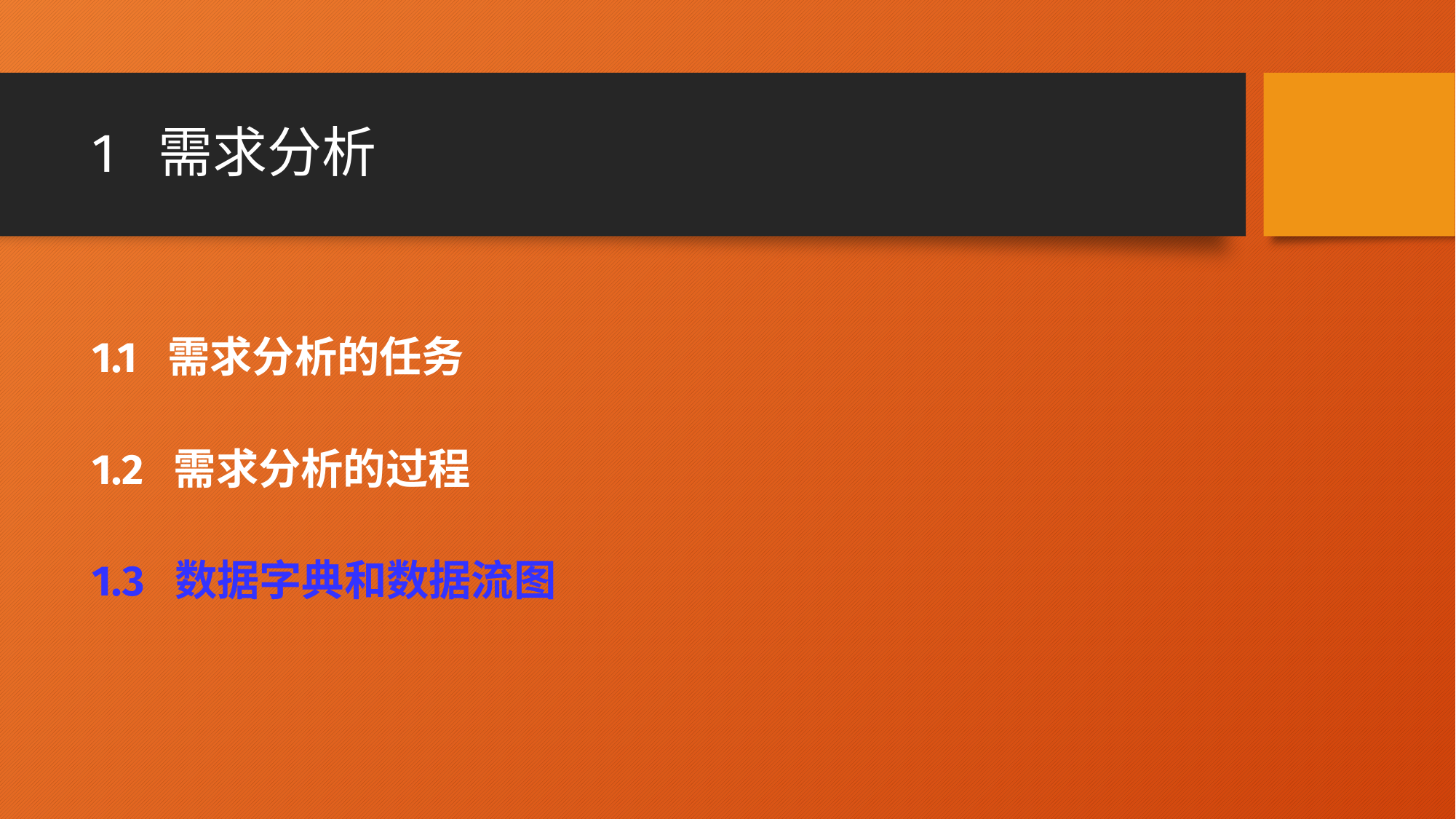

# 1  需求分析
1.1  需求分析的任务
1.2  需求分析的过程
1.3  数据字典和数据流图